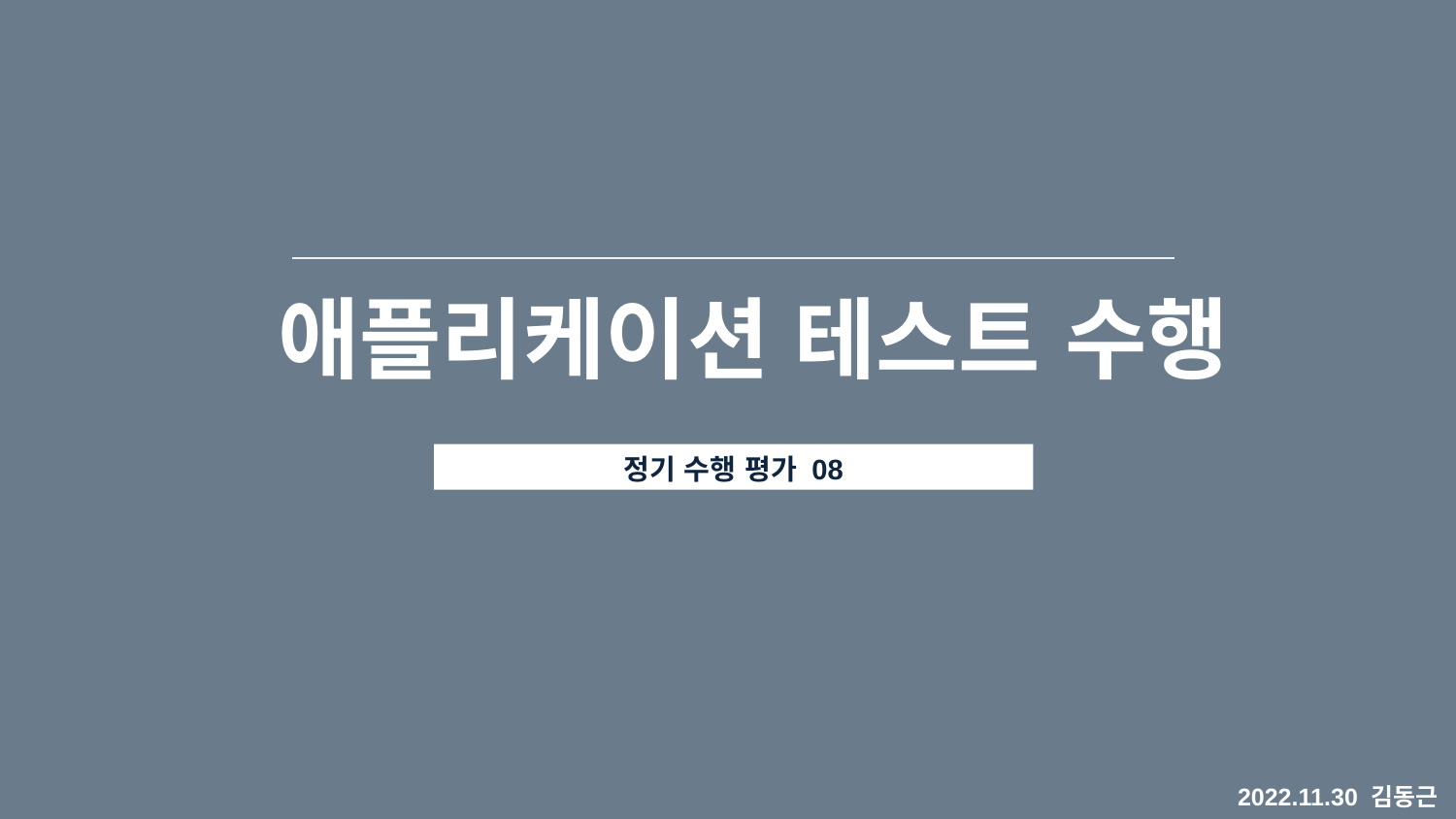

애플리케이션 테스트 수행
정기 수행 평가 08
2022.11.30 김동근